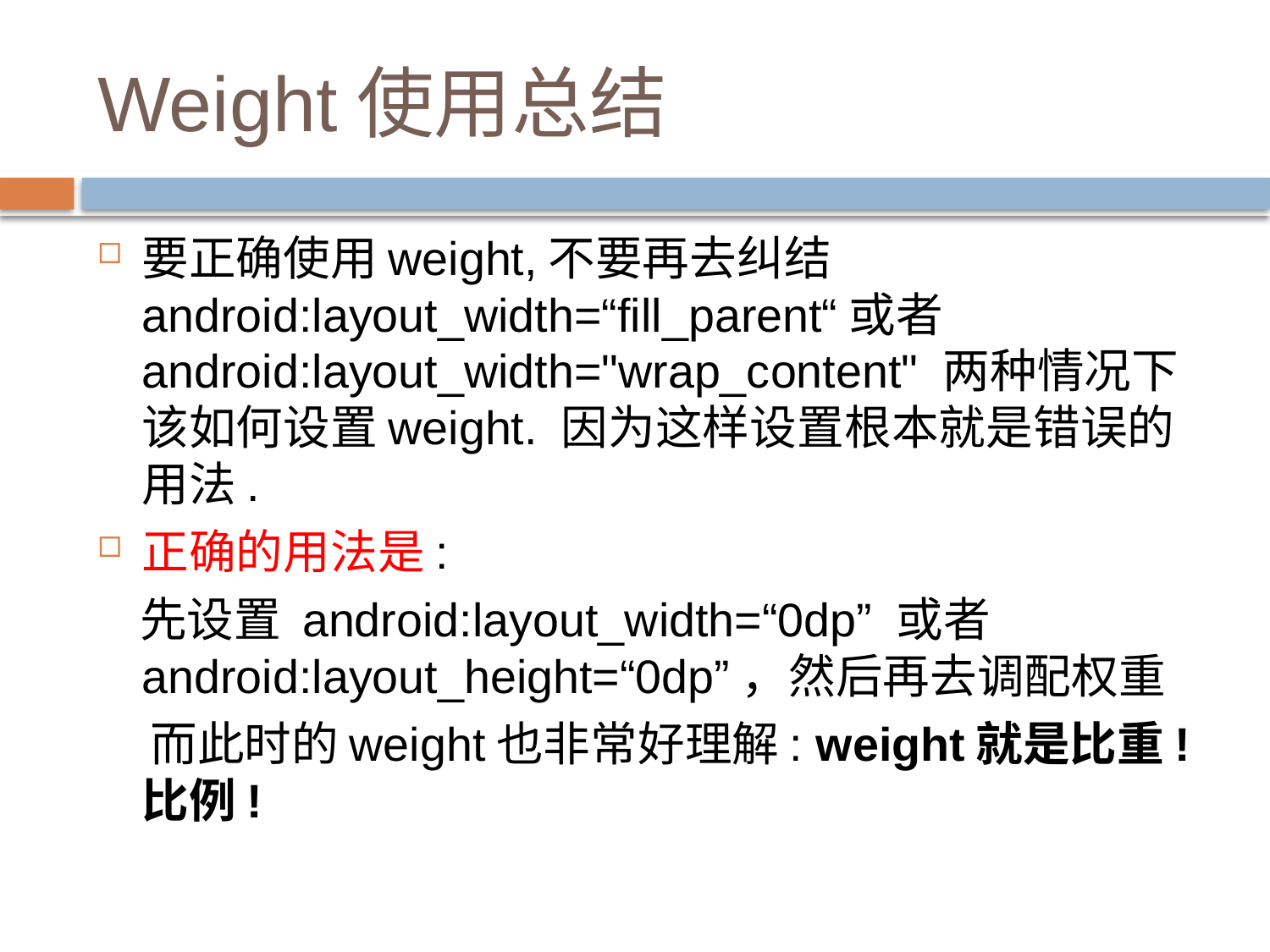

# Weight使用总结
要正确使用weight,不要再去纠结  android:layout_width=“fill_parent“或者android:layout_width="wrap_content" 两种情况下该如何设置weight. 因为这样设置根本就是错误的用法.
正确的用法是:
   先设置 android:layout_width=“0dp” 或者 android:layout_height=“0dp”，然后再去调配权重
    而此时的weight也非常好理解: weight就是比重!比例!